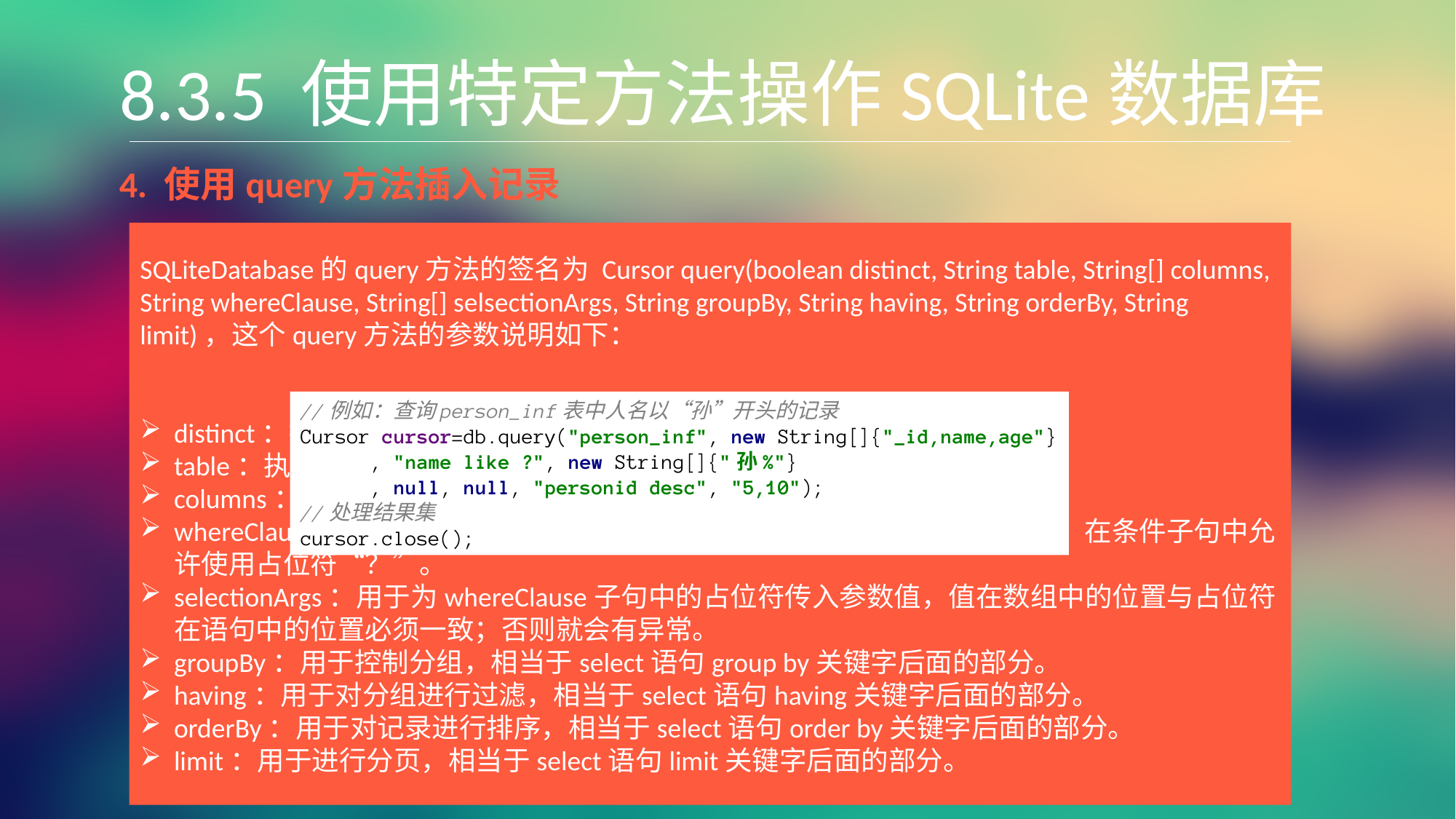

8.3.5 使用特定方法操作SQLite数据库
4. 使用query方法插入记录
SQLiteDatabase的query方法的签名为 Cursor query(boolean distinct, String table, String[] columns, String whereClause, String[] selsectionArgs, String groupBy, String having, String orderBy, String limit)，这个query方法的参数说明如下：

distinct：指定是否去除重复记录。
table：执行查询数据的表名。
columns：要查询出来的列名。相当于select语句select关键字后面的部分。
whereClause：查询条件子句，相当于select语句where关键字后面的部分，在条件子句中允许使用占位符“？”。
selectionArgs：用于为whereClause子句中的占位符传入参数值，值在数组中的位置与占位符在语句中的位置必须一致；否则就会有异常。
groupBy：用于控制分组，相当于select语句group by关键字后面的部分。
having：用于对分组进行过滤，相当于select语句having关键字后面的部分。
orderBy：用于对记录进行排序，相当于select语句order by关键字后面的部分。
limit：用于进行分页，相当于select语句limit关键字后面的部分。
//例如：查询person_inf表中人名以“孙”开头的记录
Cursor cursor=db.query("person_inf", new String[]{"_id,name,age"}
      , "name like ?", new String[]{"孙%"}
      , null, null, "personid desc", "5,10");
//处理结果集
cursor.close();